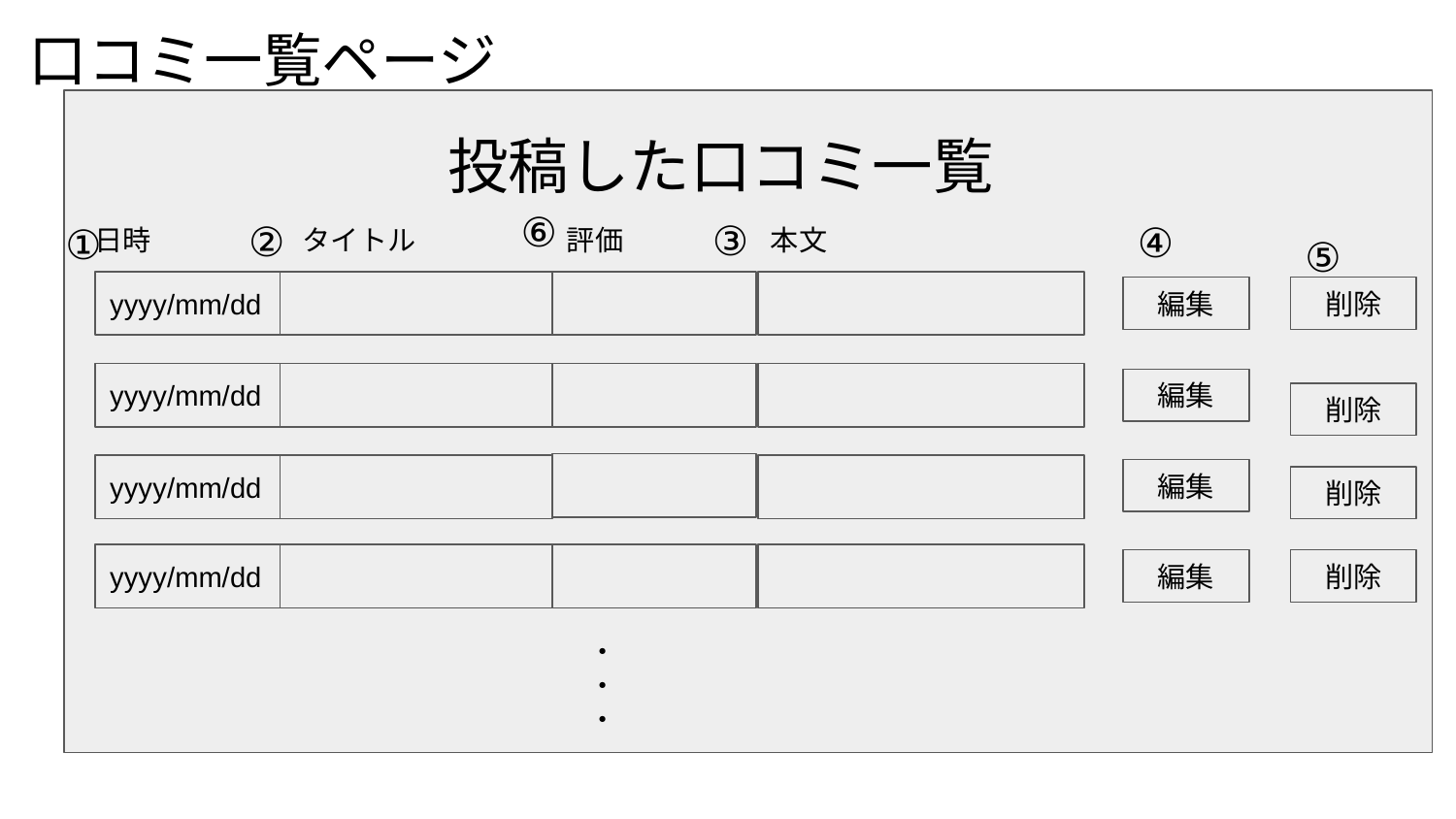

口コミ一覧ページ
ページ

投稿した口コミ一覧

⑥

③
②
④
①
日時
タイトル
評価
本文
⑤
yyyy/mm/dd

編集
削除
yyyy/mm/dd

編集
削除

yyyy/mm/dd

編集

削除

yyyy/mm/dd

削除
編集
・・・